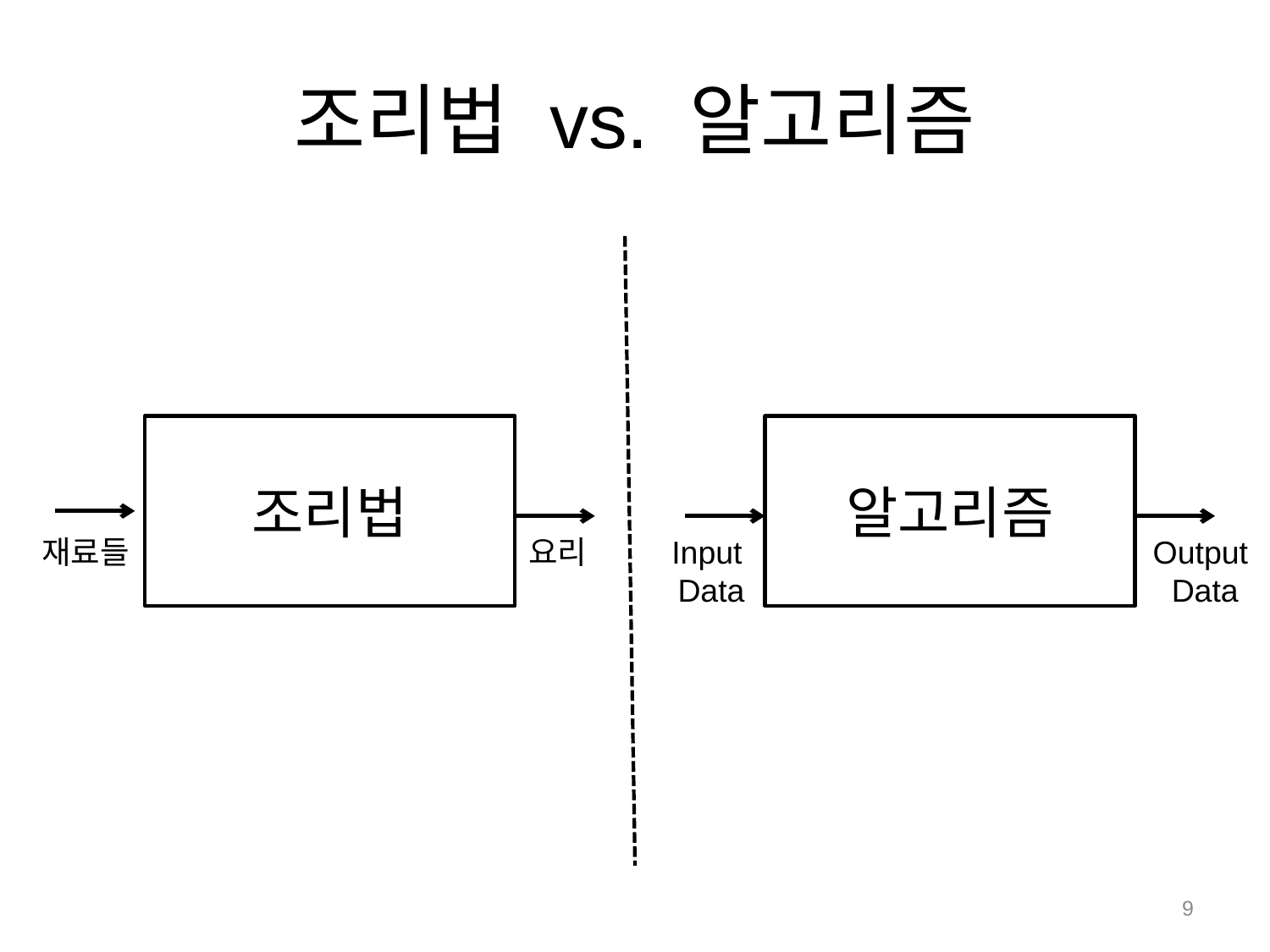

# 조리법 vs. 알고리즘
조리법
알고리즘
재료들
요리
Input
Data
Output
Data
9